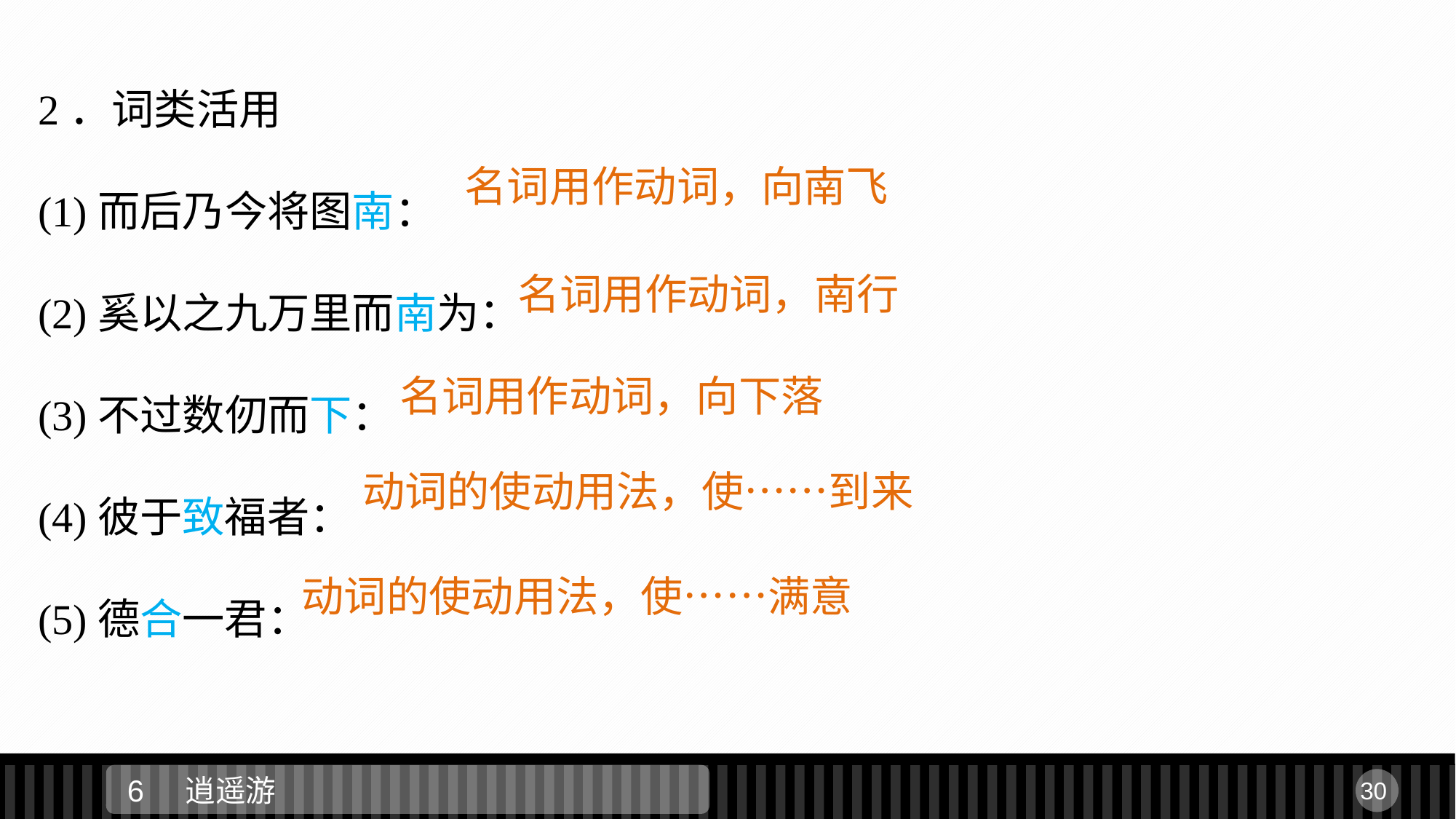

2．词类活用
(1)而后乃今将图南：
(2)奚以之九万里而南为：
(3)不过数仞而下：
(4)彼于致福者：
(5)德合一君：
名词用作动词，向南飞
名词用作动词，南行
名词用作动词，向下落
动词的使动用法，使……到来
动词的使动用法，使……满意